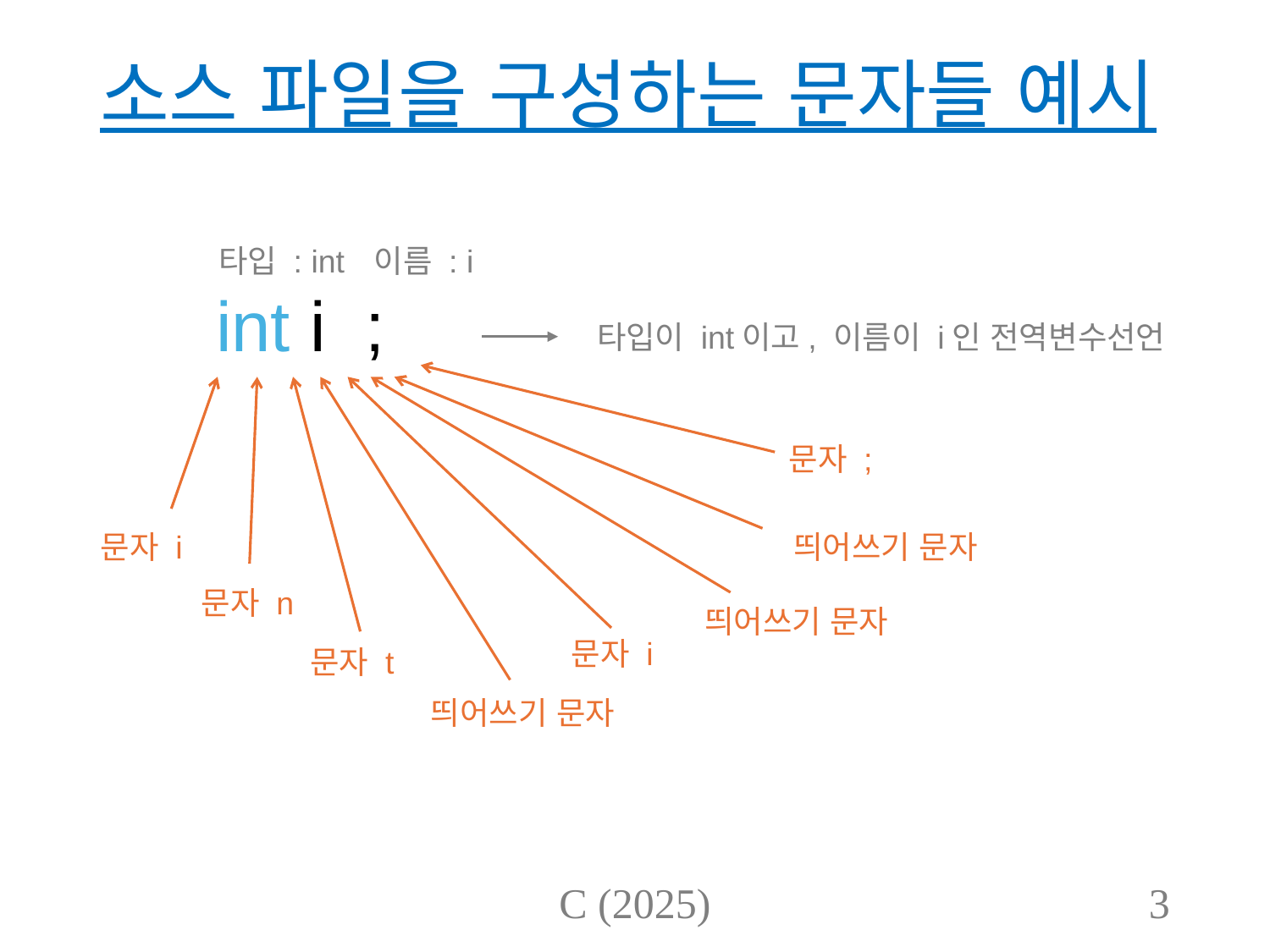

# 소스 파일을 구성하는 문자들 예시
이름 : i
타입 : int
int i  ;
타입이 int이고, 이름이 i인 전역변수선언
문자 ;
문자 i
띄어쓰기 문자
문자 n
띄어쓰기 문자
문자 i
문자 t
띄어쓰기 문자
C (2025)
3